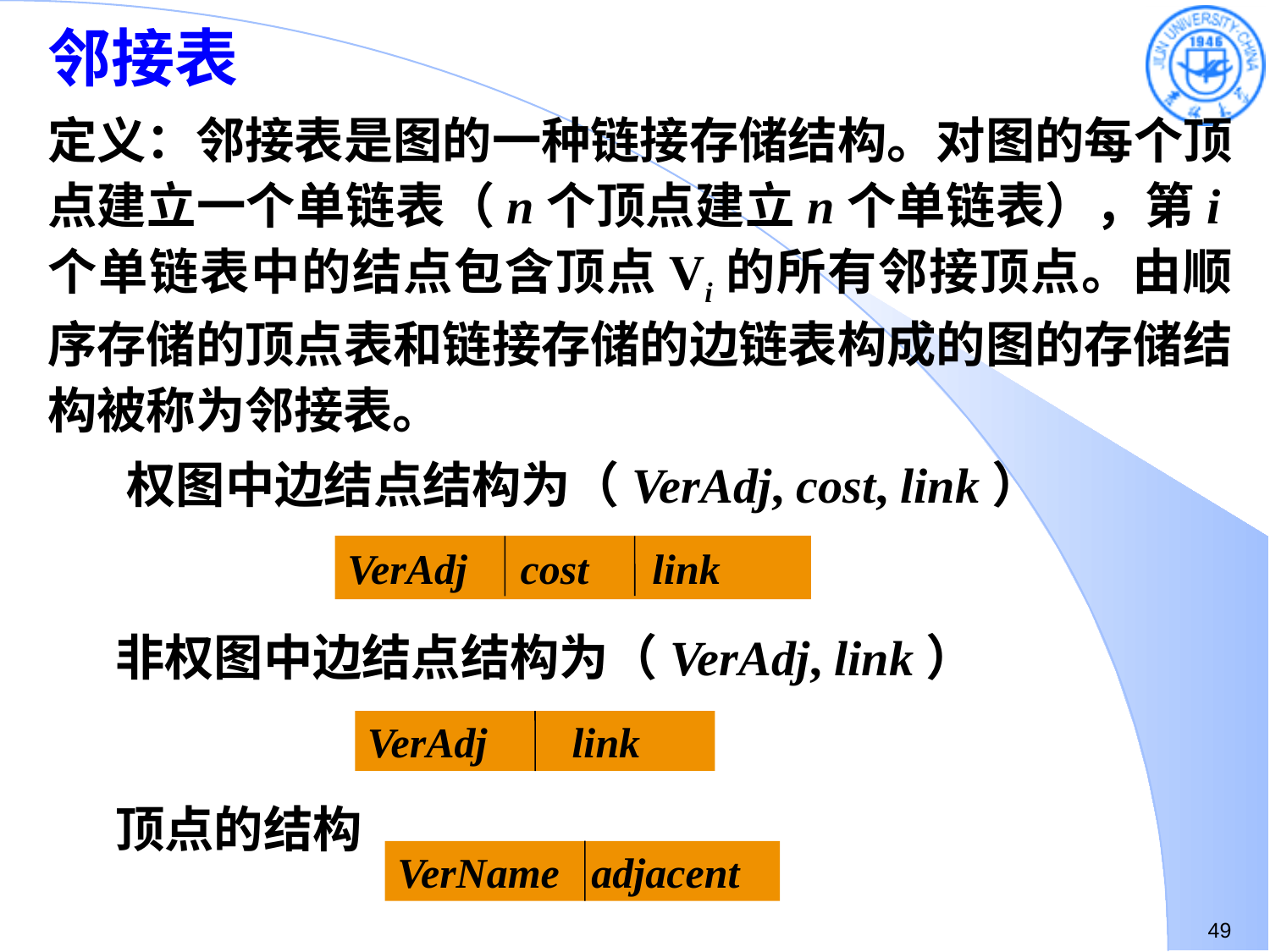

邻接表
定义：邻接表是图的一种链接存储结构。对图的每个顶点建立一个单链表（n个顶点建立n个单链表），第i个单链表中的结点包含顶点Vi的所有邻接顶点。由顺序存储的顶点表和链接存储的边链表构成的图的存储结构被称为邻接表。
      权图中边结点结构为（VerAdj, cost, link）

     非权图中边结点结构为（VerAdj, link）

     顶点的结构
VerAdj     cost      link

VerAdj        link

VerName   adjacent